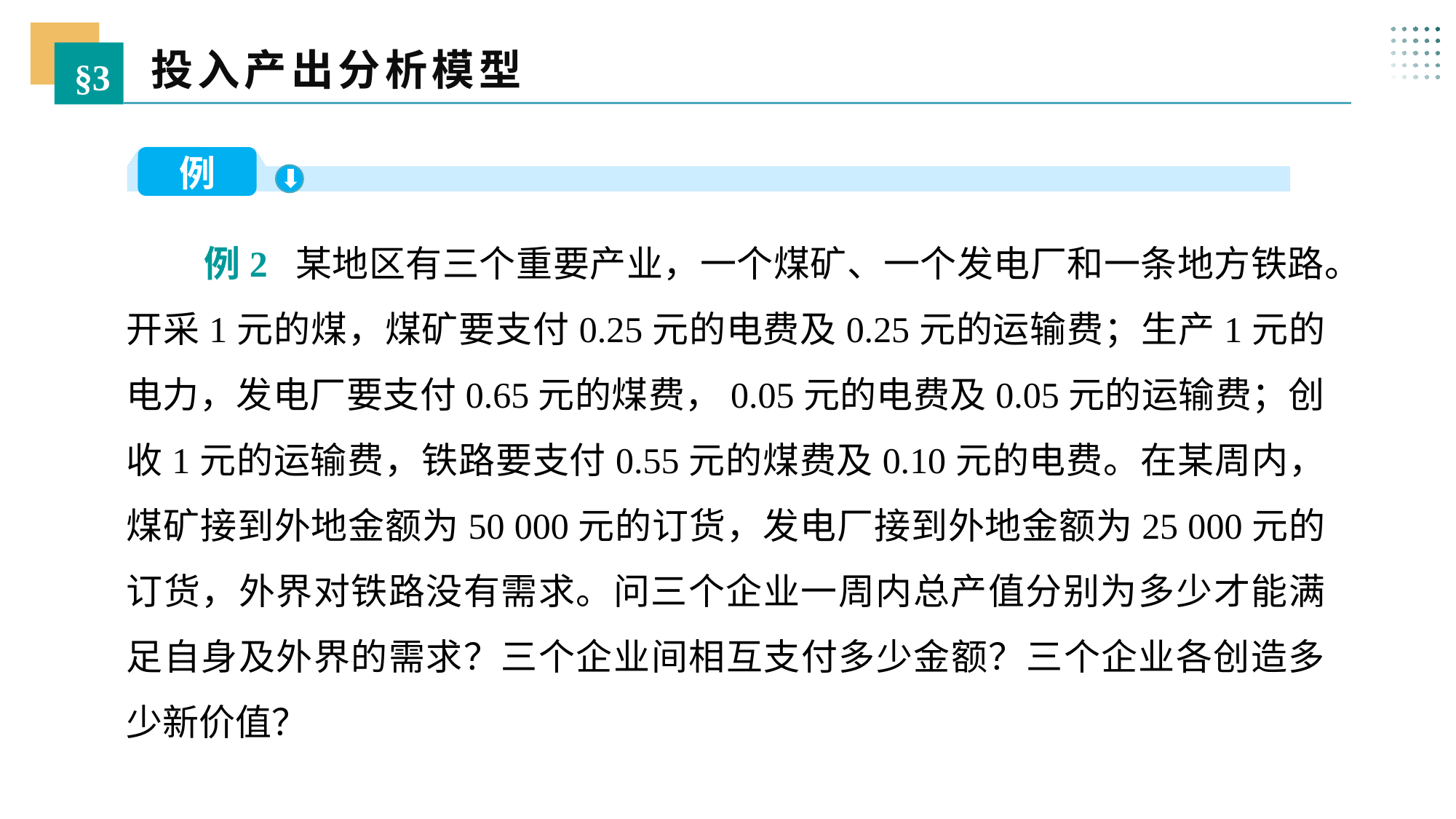

投入产出分析模型
§3

例

        例2  某地区有三个重要产业，一个煤矿、一个发电厂和一条地方铁路。开采1元的煤，煤矿要支付0.25元的电费及0.25元的运输费；生产1元的电力，发电厂要支付0.65元的煤费，0.05元的电费及0.05元的运输费；创收1元的运输费，铁路要支付0.55元的煤费及0.10元的电费。在某周内，煤矿接到外地金额为50 000元的订货，发电厂接到外地金额为25 000元的订货，外界对铁路没有需求。问三个企业一周内总产值分别为多少才能满足自身及外界的需求？三个企业间相互支付多少金额？三个企业各创造多少新价值？